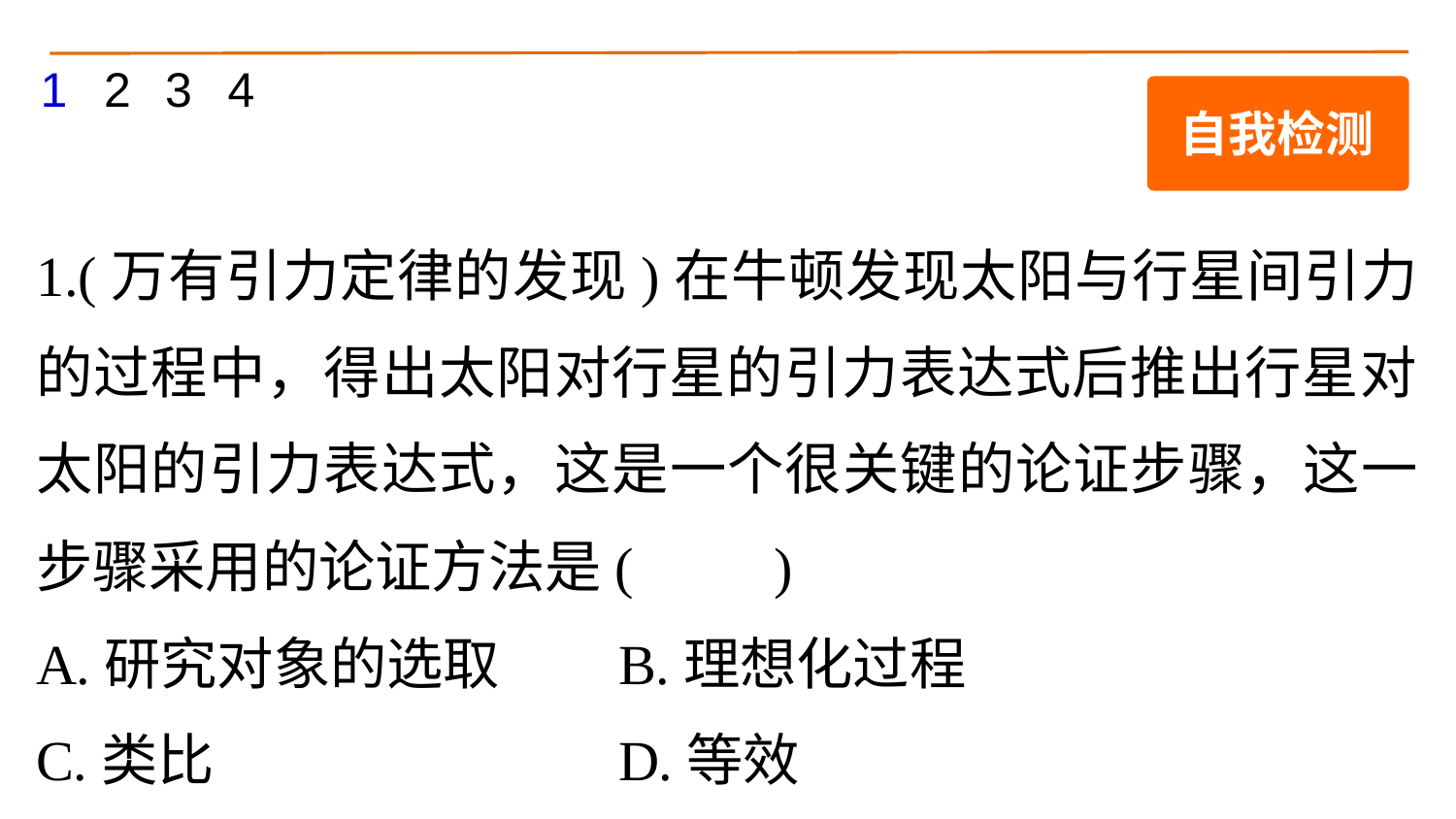

1
2
3
4

自我检测
1.(万有引力定律的发现)在牛顿发现太阳与行星间引力的过程中，得出太阳对行星的引力表达式后推出行星对太阳的引力表达式，这是一个很关键的论证步骤，这一步骤采用的论证方法是(　　)
A.研究对象的选取  	B.理想化过程
C.类比  			D.等效